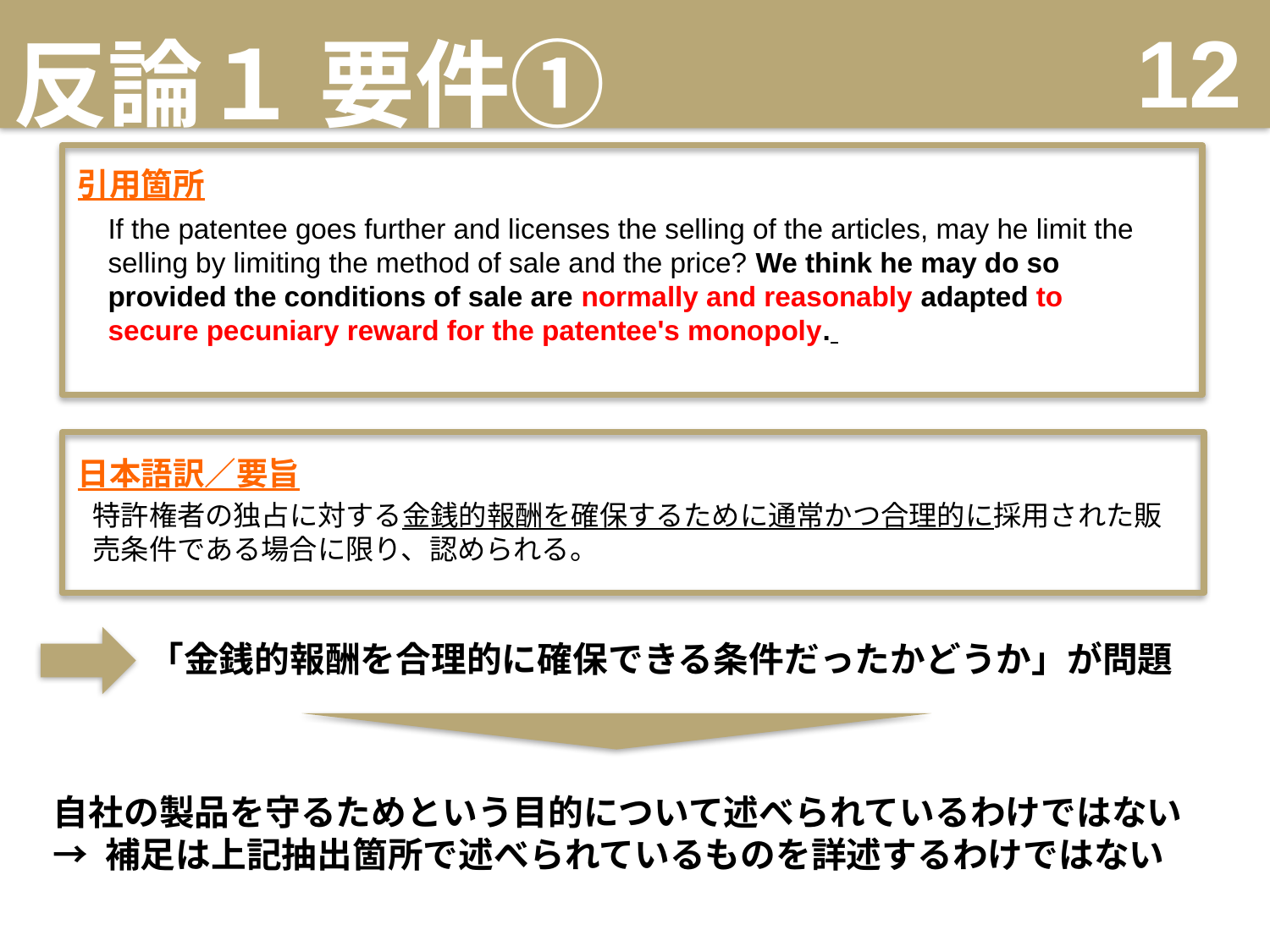

# 反論１ 要件①
12

引用箇所
If the patentee goes further and licenses the selling of the articles, may he limit the selling by limiting the method of sale and the price? We think he may do so provided the conditions of sale are normally and reasonably adapted to secure pecuniary reward for the patentee's monopoly.

日本語訳／要旨
特許権者の独占に対する金銭的報酬を確保するために通常かつ合理的に採用された販売条件である場合に限り、認められる。

「金銭的報酬を合理的に確保できる条件だったかどうか」が問題

自社の製品を守るためという目的について述べられているわけではない
→ 補足は上記抽出箇所で述べられているものを詳述するわけではない